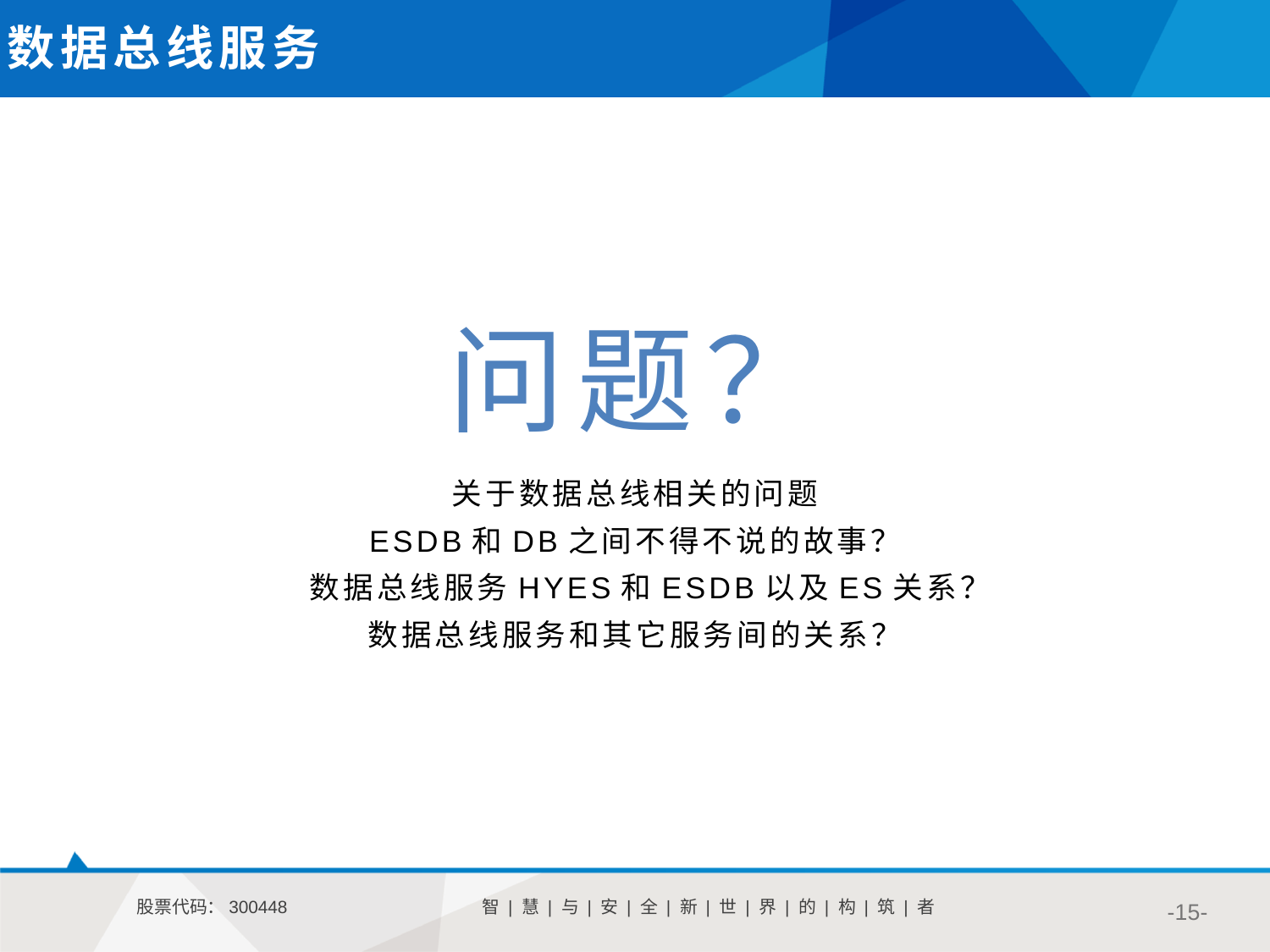

数据总线服务
问题？
关于数据总线相关的问题
ESDB和DB之间不得不说的故事？
数据总线服务HYES和ESDB以及ES关系？
数据总线服务和其它服务间的关系？